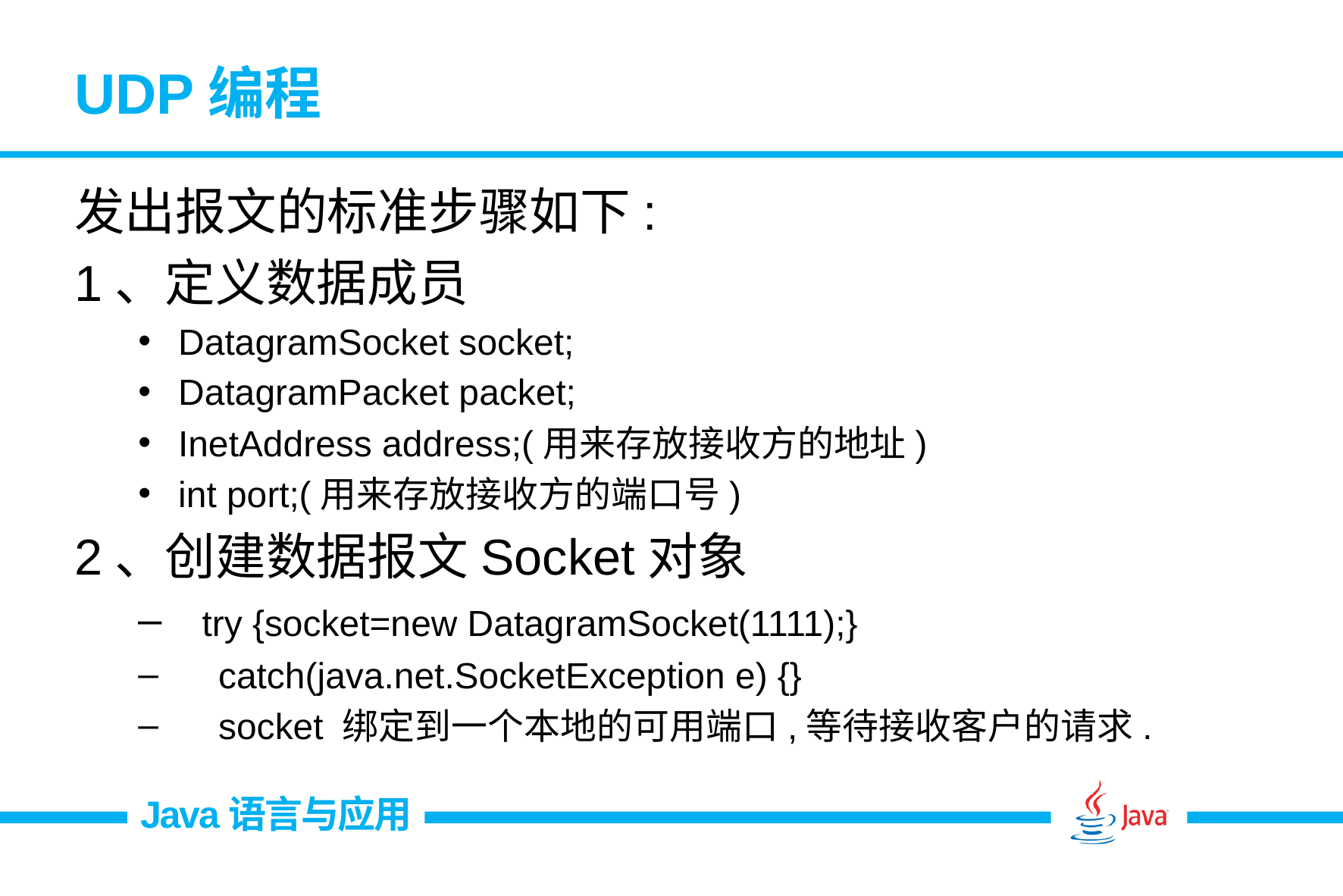

# UDP编程
发出报文的标准步骤如下:
1、定义数据成员
DatagramSocket socket;
DatagramPacket packet;
InetAddress address;(用来存放接收方的地址)
int port;(用来存放接收方的端口号)
2、创建数据报文Socket对象
  try {socket=new DatagramSocket(1111);}
    catch(java.net.SocketException e) {}
    socket 绑定到一个本地的可用端口,等待接收客户的请求.